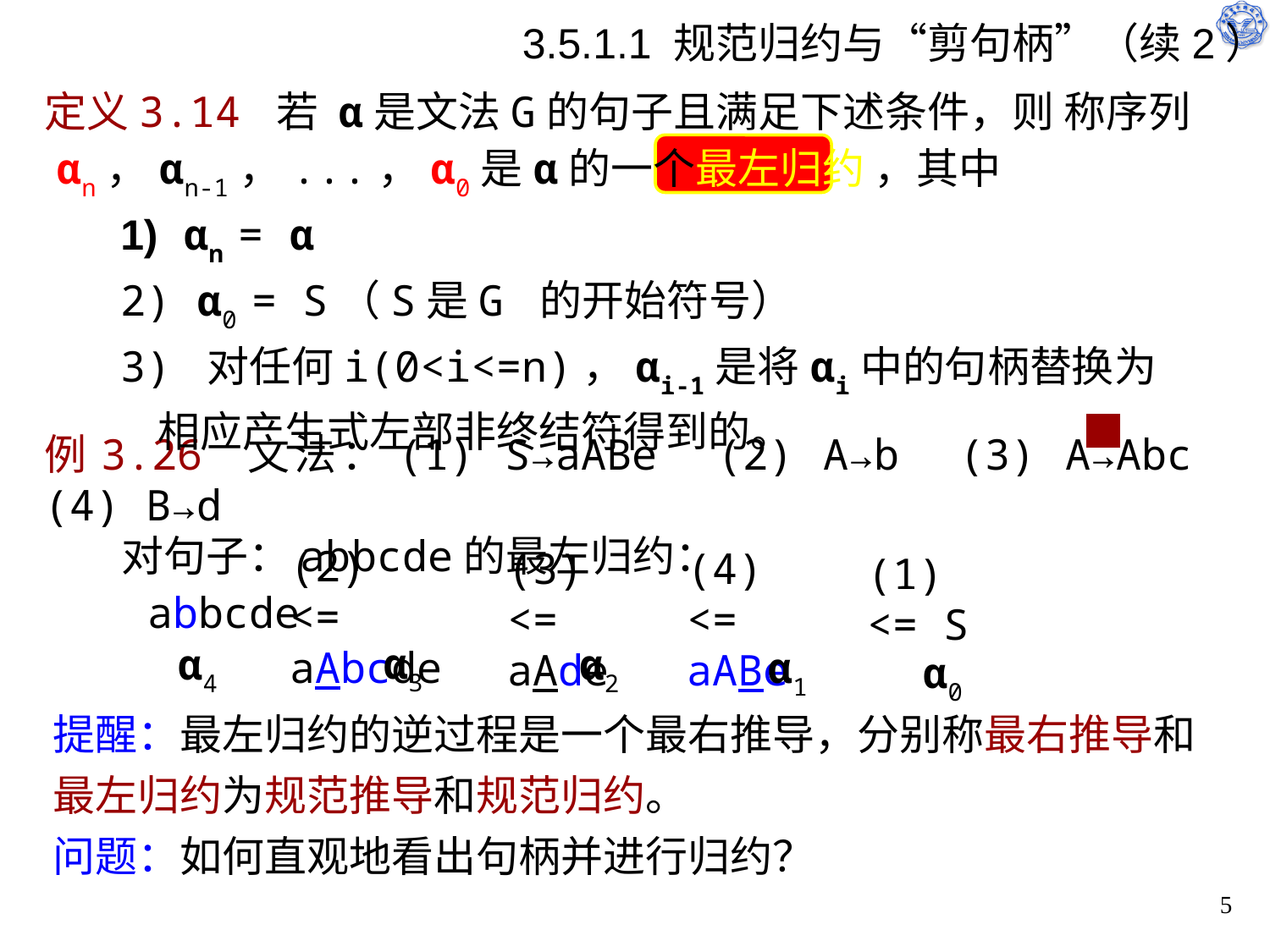

# 3.5.1.1 规范归约与“剪句柄”（续2）
定义3.14 若 α是文法G的句子且满足下述条件，则 称序列
 αn，αn-1，...，α0是α的一个最左归约 ，其中
   1) αn = α
   2) α0 = S（S是G 的开始符号）
   3) 对任何i(0<i<=n)，αi-1是将αi中的句柄替换为
            相应产生式左部非终结符得到的。	                             ■

例3.26 文法：(1) S→aABe  (2) A→b  (3) A→Abc	(4) B→d
       对句子：abbcde的最左归约：

abbcde
(2)
<= aAbcde
(3)
<= aAde
(4)
<= aABe
(1)
<= S
蓝色：句柄
下划线：替换后的非终结符
α3
α4
α2
α1
α0
提醒：最左归约的逆过程是一个最右推导，分别称最右推导和最左归约为规范推导和规范归约。
问题：如何直观地看出句柄并进行归约？
5